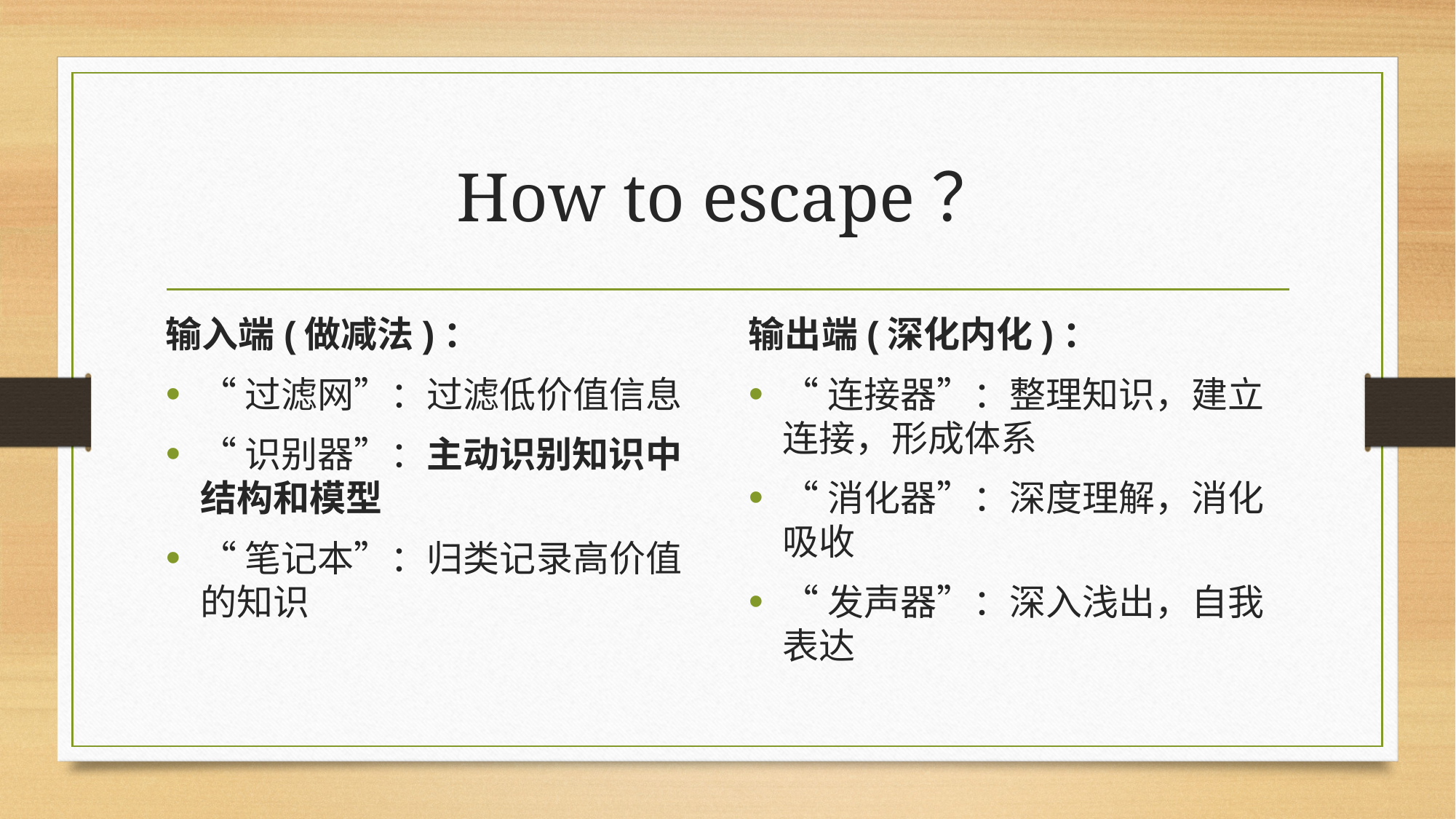

# How to escape？
输入端(做减法)：
“过滤网”：过滤低价值信息
“识别器”：主动识别知识中结构和模型
“笔记本”：归类记录高价值的知识

输出端(深化内化)：
“连接器”：整理知识，建立连接，形成体系
“消化器”：深度理解，消化吸收
“发声器”：深入浅出，自我表达